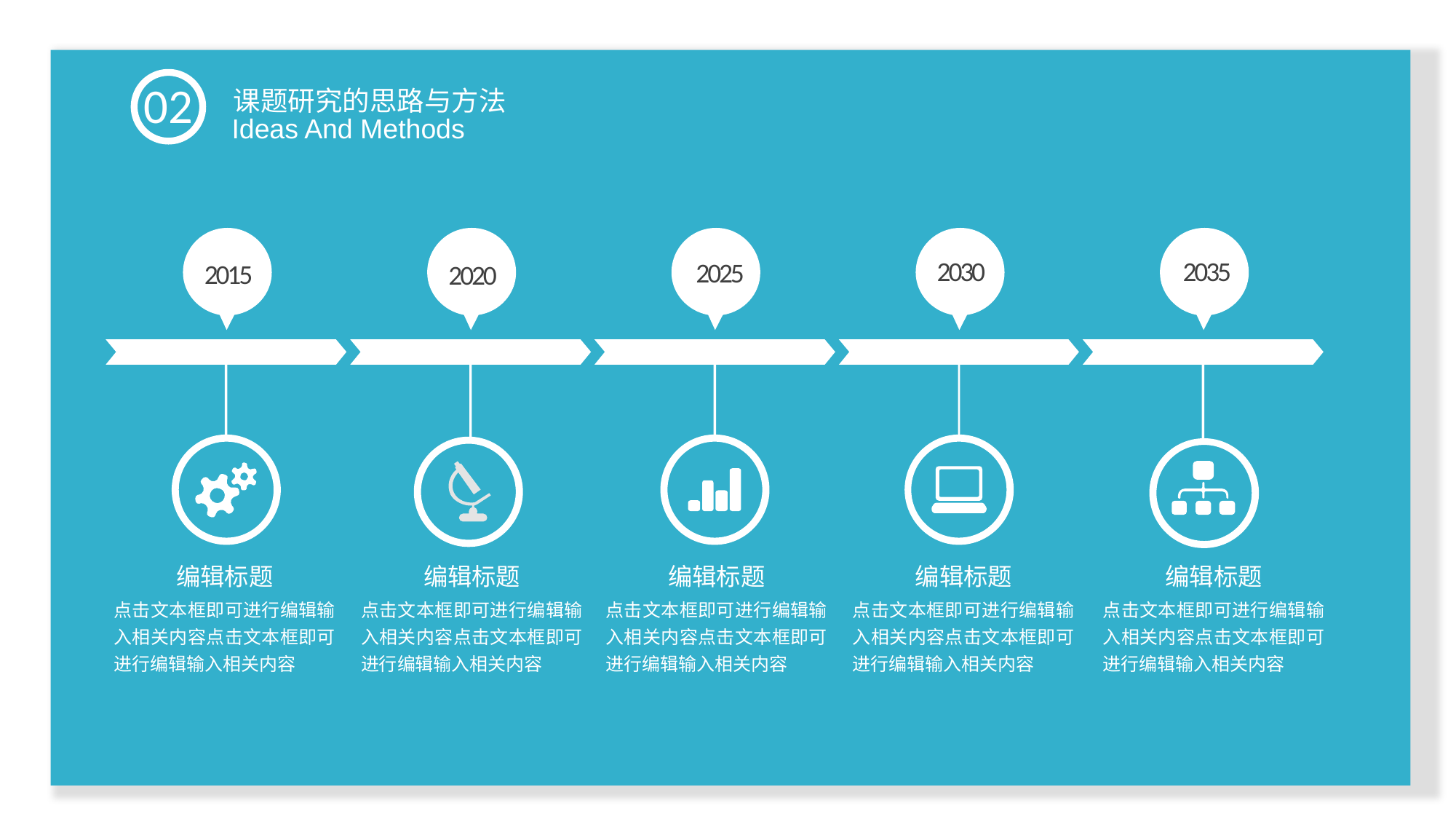

课题研究的思路与方法

02

Ideas And Methods

2030
2035
2025
2015
2020

编辑标题
编辑标题
编辑标题
编辑标题
编辑标题
点击文本框即可进行编辑输入相关内容点击文本框即可进行编辑输入相关内容
点击文本框即可进行编辑输入相关内容点击文本框即可进行编辑输入相关内容
点击文本框即可进行编辑输入相关内容点击文本框即可进行编辑输入相关内容
点击文本框即可进行编辑输入相关内容点击文本框即可进行编辑输入相关内容
点击文本框即可进行编辑输入相关内容点击文本框即可进行编辑输入相关内容